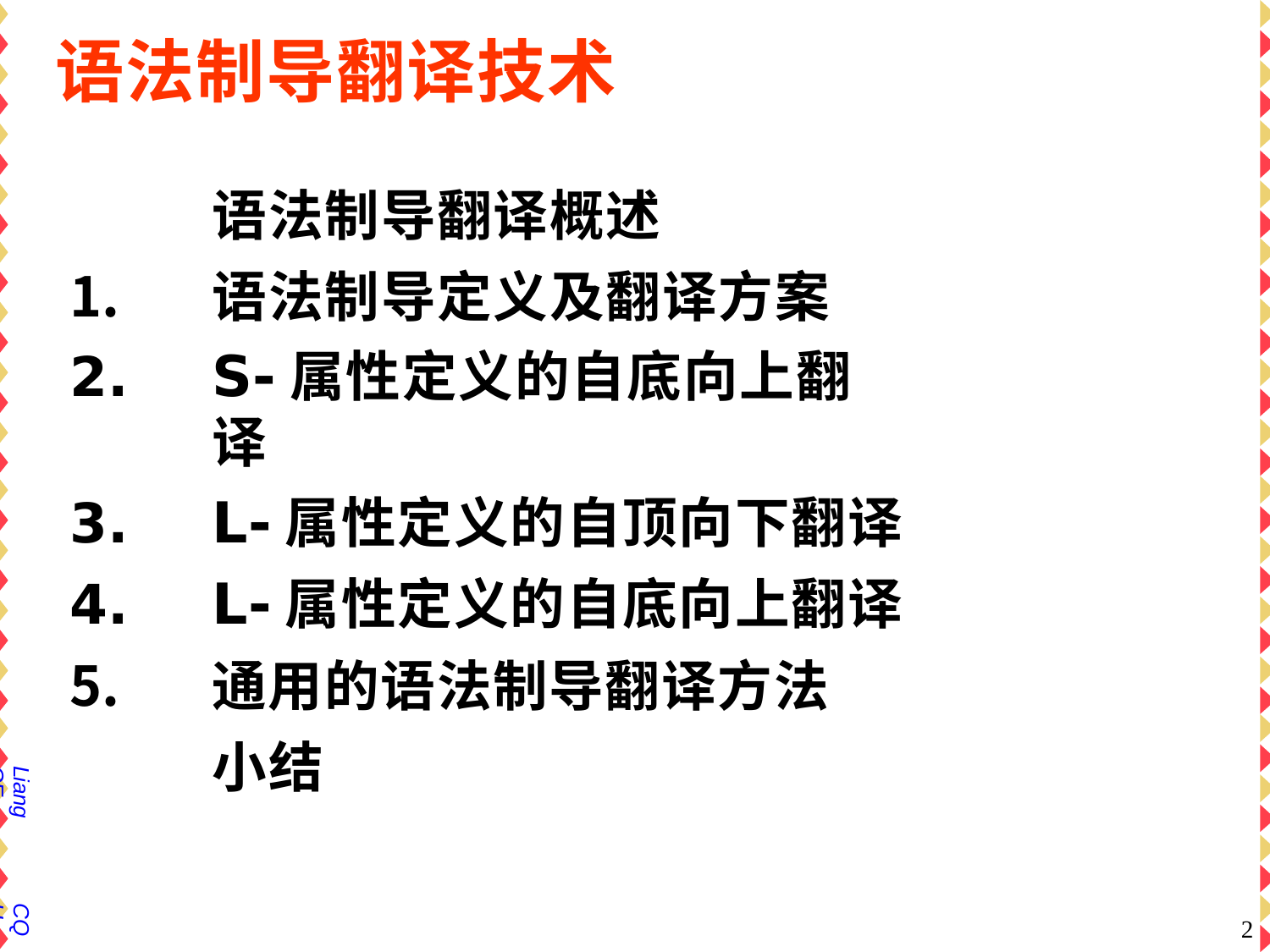

# 语法制导翻译技术
语法制导翻译概述
语法制导定义及翻译方案
S-属性定义的自底向上翻译
L-属性定义的自顶向下翻译
L-属性定义的自底向上翻译
通用的语法制导翻译方法 小结
Liang GE
CQU
2